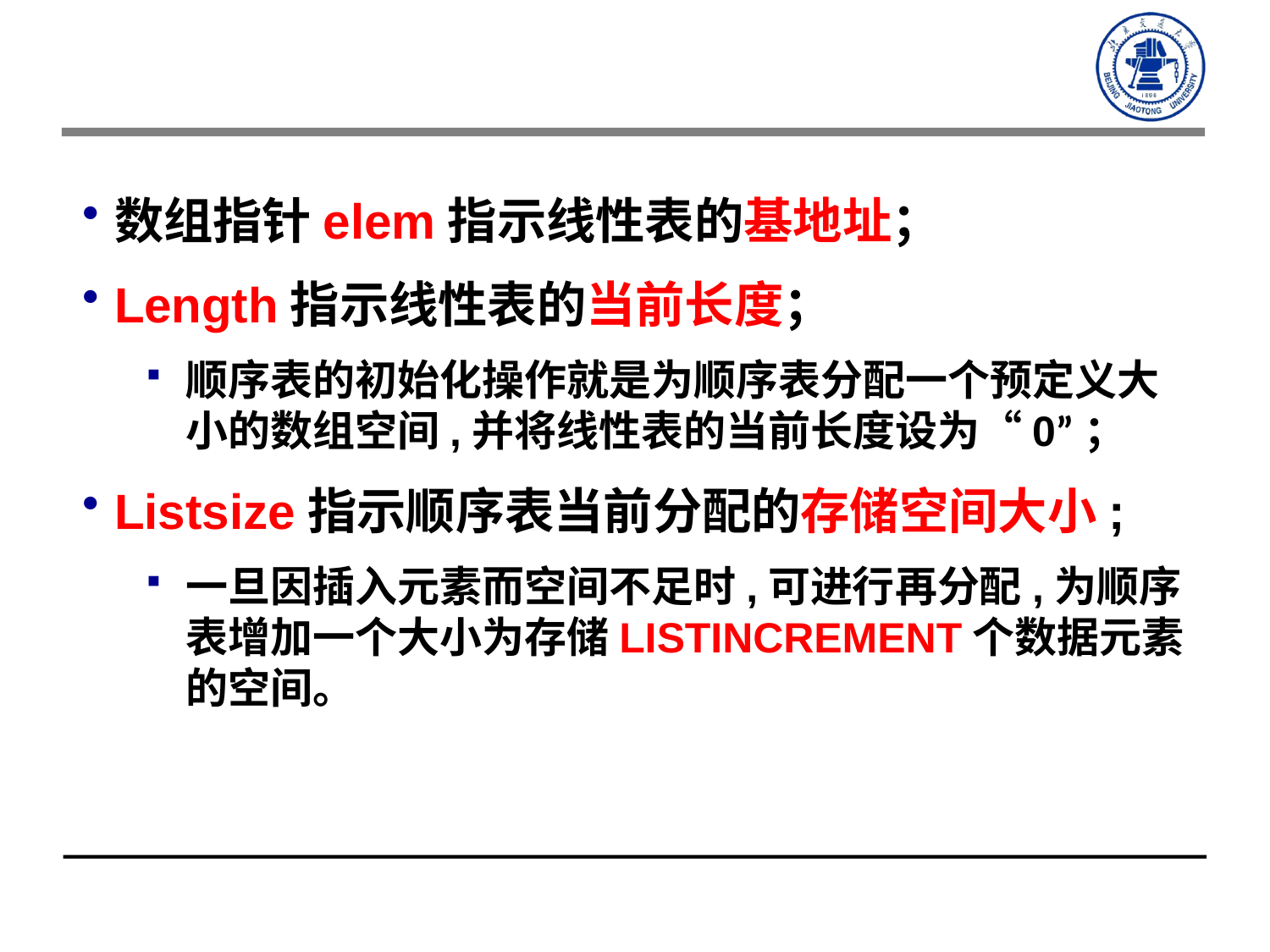

数组指针elem指示线性表的基地址；
Length指示线性表的当前长度；
顺序表的初始化操作就是为顺序表分配一个预定义大小的数组空间,并将线性表的当前长度设为“0”；
Listsize指示顺序表当前分配的存储空间大小;
一旦因插入元素而空间不足时,可进行再分配,为顺序表增加一个大小为存储LISTINCREMENT个数据元素的空间。